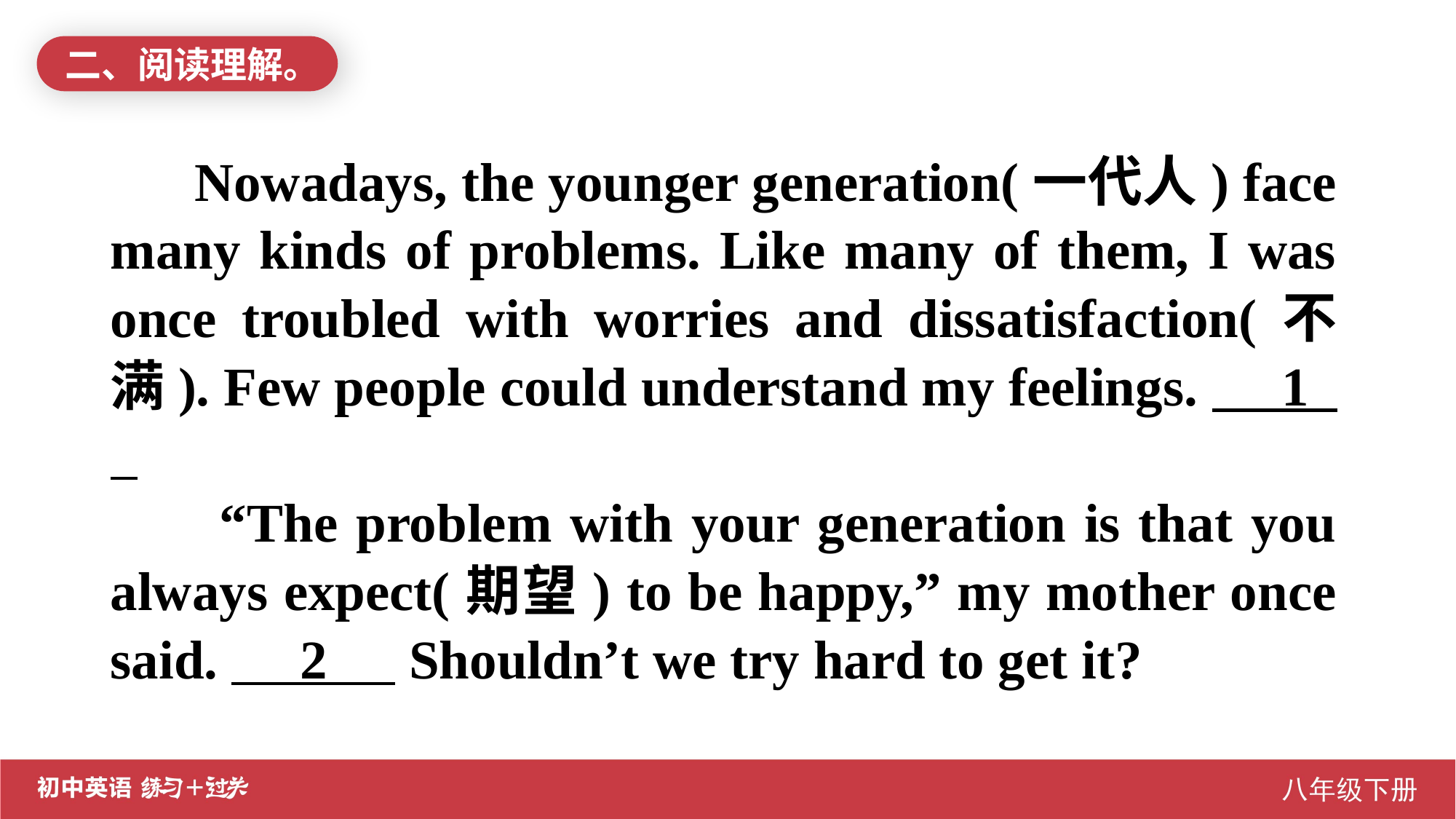

二、阅读理解。
      Nowadays, the younger generation(一代人) face many kinds of problems. Like many of them, I was once troubled with worries and dissatisfaction(不满). Few people could understand my feelings.      1     .
      “The problem with your generation is that you always expect(期望) to be happy,” my mother once said.      2      Shouldn’t we try hard to get it?